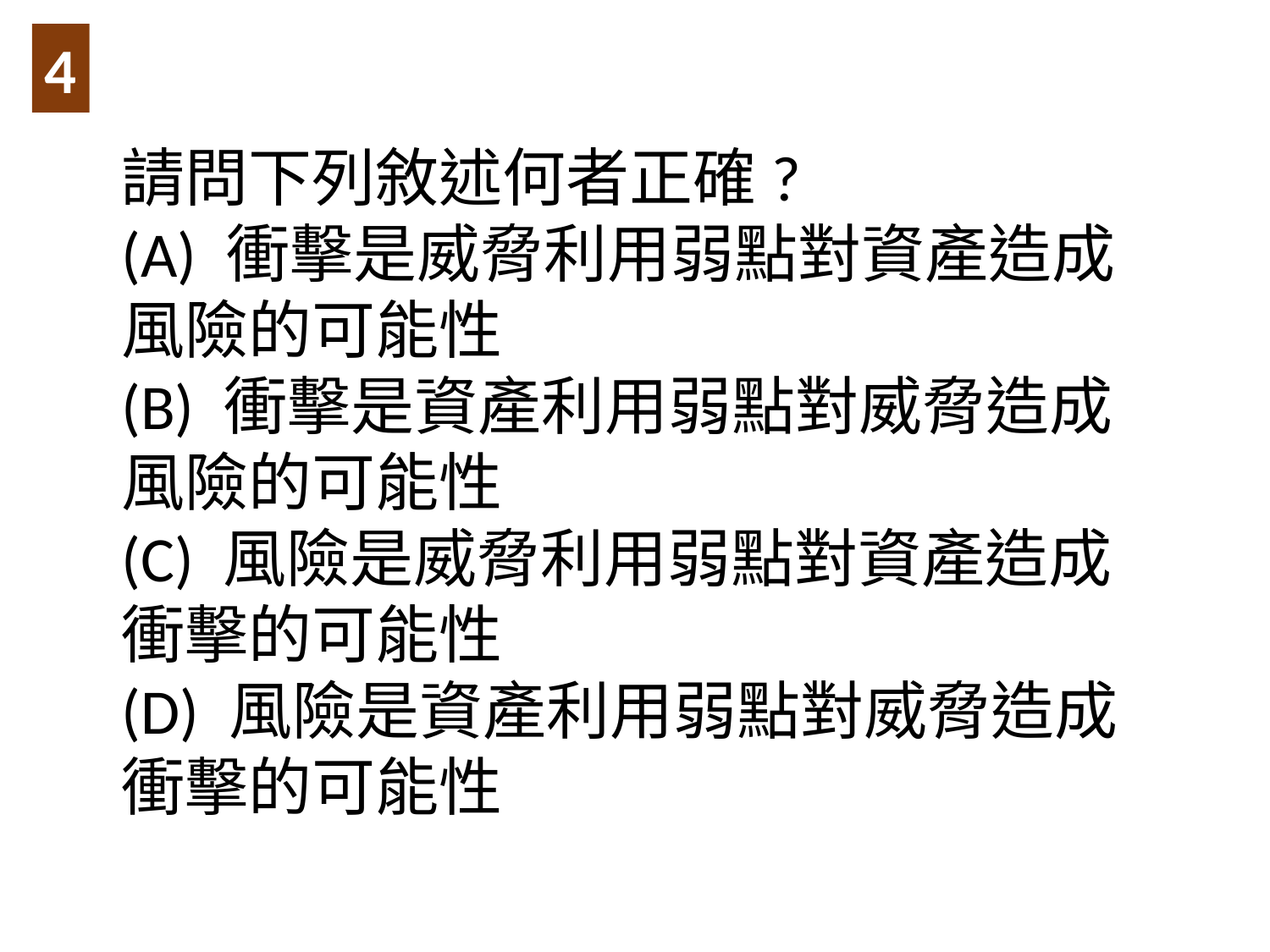

4
請問下列敘述何者正確?
(A) 衝擊是威脅利用弱點對資產造成風險的可能性
(B) 衝擊是資產利用弱點對威脅造成風險的可能性
(C) 風險是威脅利用弱點對資產造成衝擊的可能性
(D) 風險是資產利用弱點對威脅造成衝擊的可能性